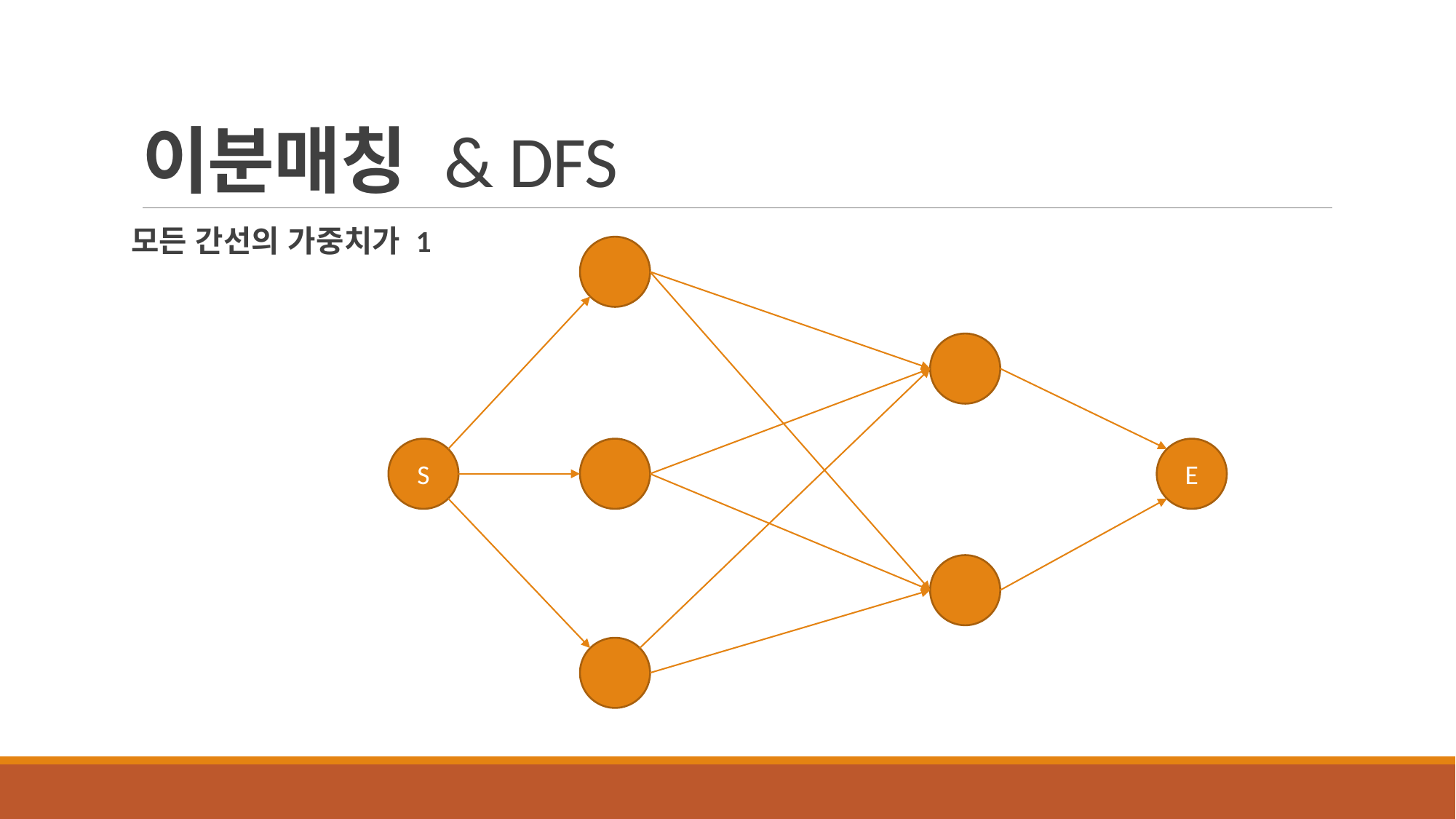

# 이분매칭 & DFS
모든 간선의 가중치가 1

S

E